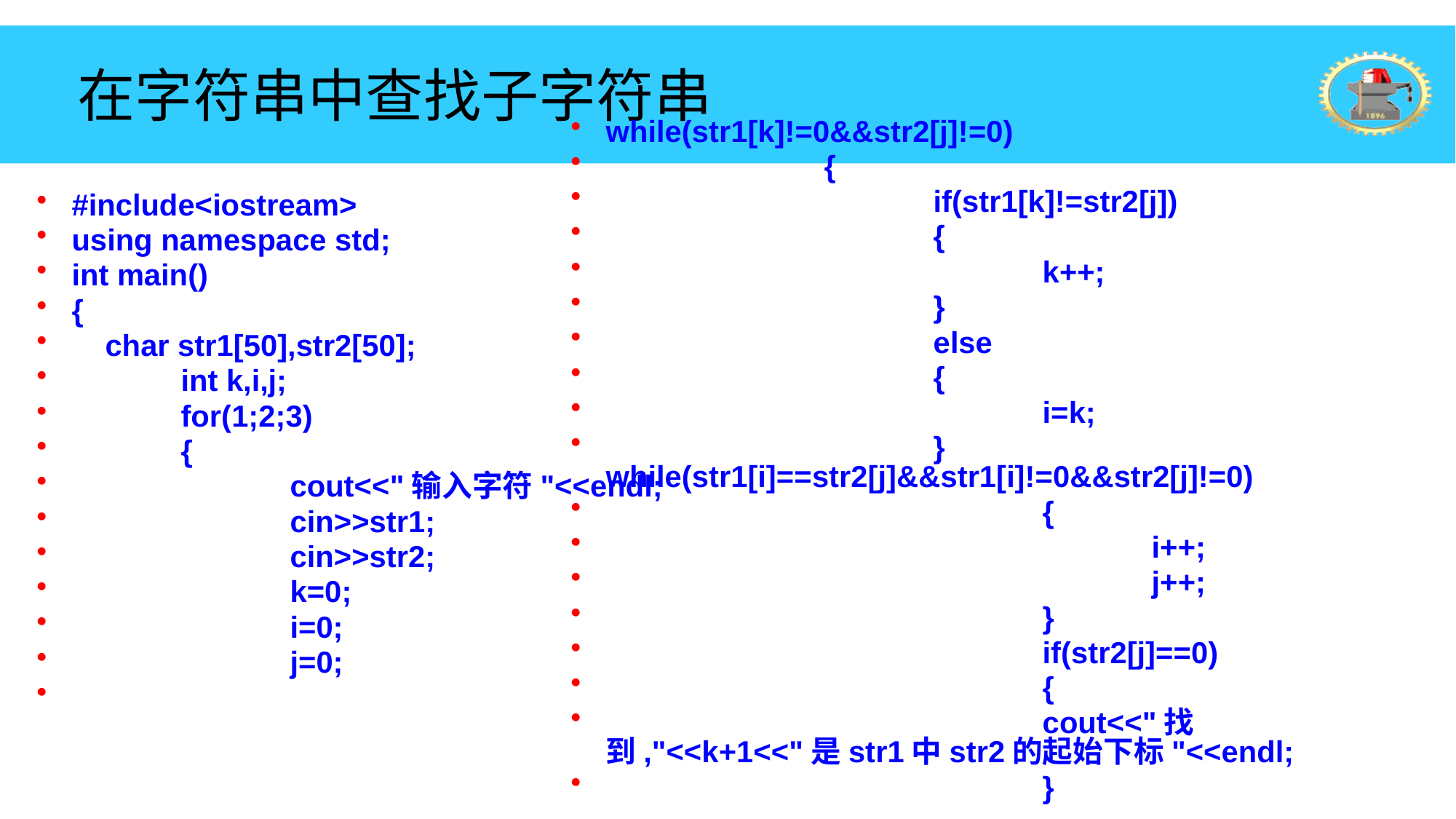

# 在字符串中查找子字符串
while(str1[k]!=0&&str2[j]!=0)
		{
			if(str1[k]!=str2[j])
			{
				k++;
			}
			else
			{
				i=k;
			}	while(str1[i]==str2[j]&&str1[i]!=0&&str2[j]!=0)
				{
					i++;
					j++;
				}
				if(str2[j]==0)
				{
				cout<<"找到,"<<k+1<<"是str1中str2的起始下标"<<endl;
				}

#include<iostream>
using namespace std;
int main()
{
    char str1[50],str2[50];
	int k,i,j;
	for(1;2;3)
	{
		cout<<"输入字符"<<endl;
		cin>>str1;
		cin>>str2;
		k=0;
		i=0;
		j=0;